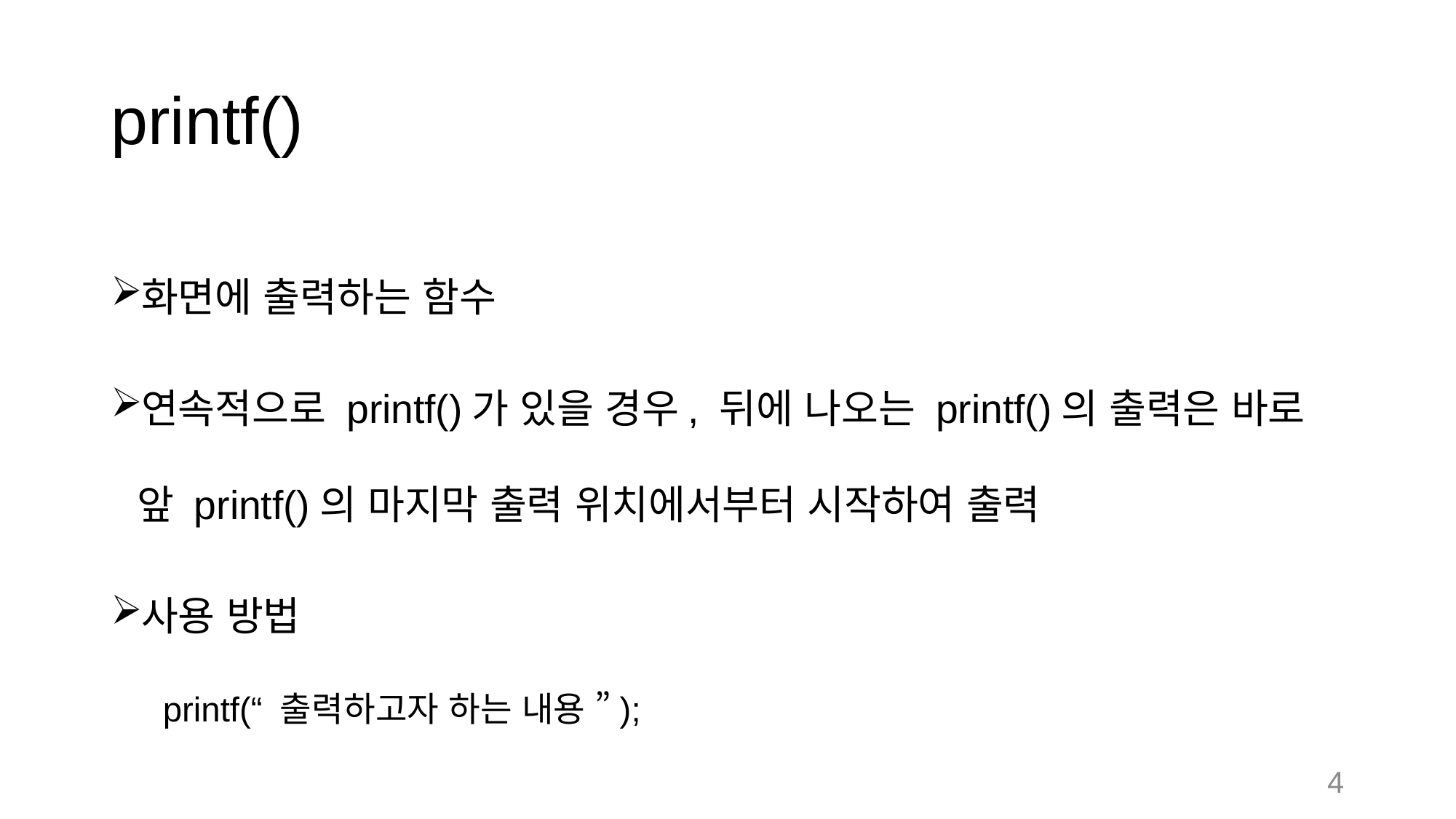

# printf()
화면에 출력하는 함수
연속적으로 printf()가 있을 경우, 뒤에 나오는 printf()의 출력은 바로 앞 printf()의 마지막 출력 위치에서부터 시작하여 출력
사용 방법
printf(“ 출력하고자 하는 내용 ”);
4